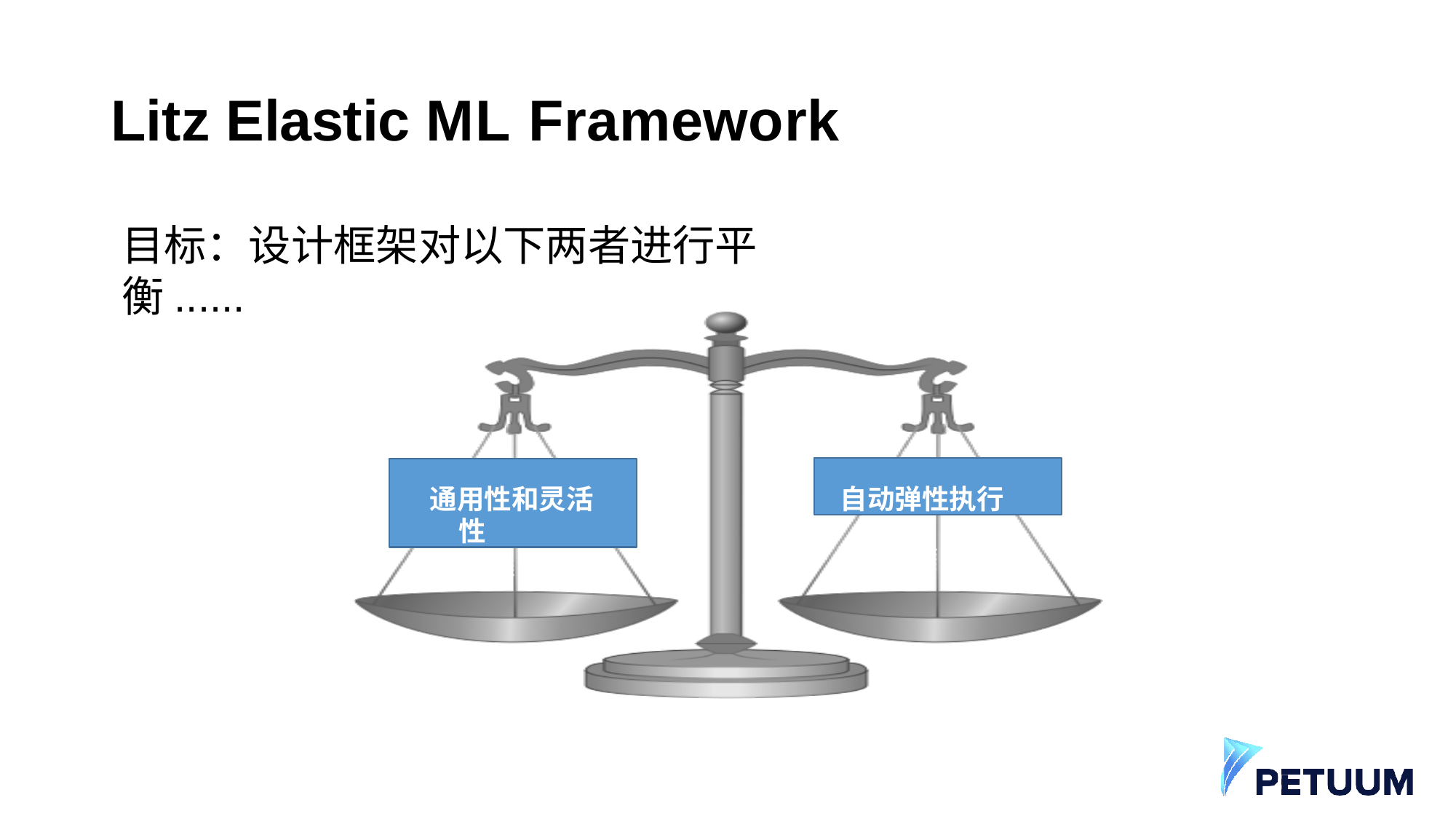

# Litz Elastic ML Framework
目标：设计框架对以下两者进行平衡......

自动弹性执行
通用性和灵活性